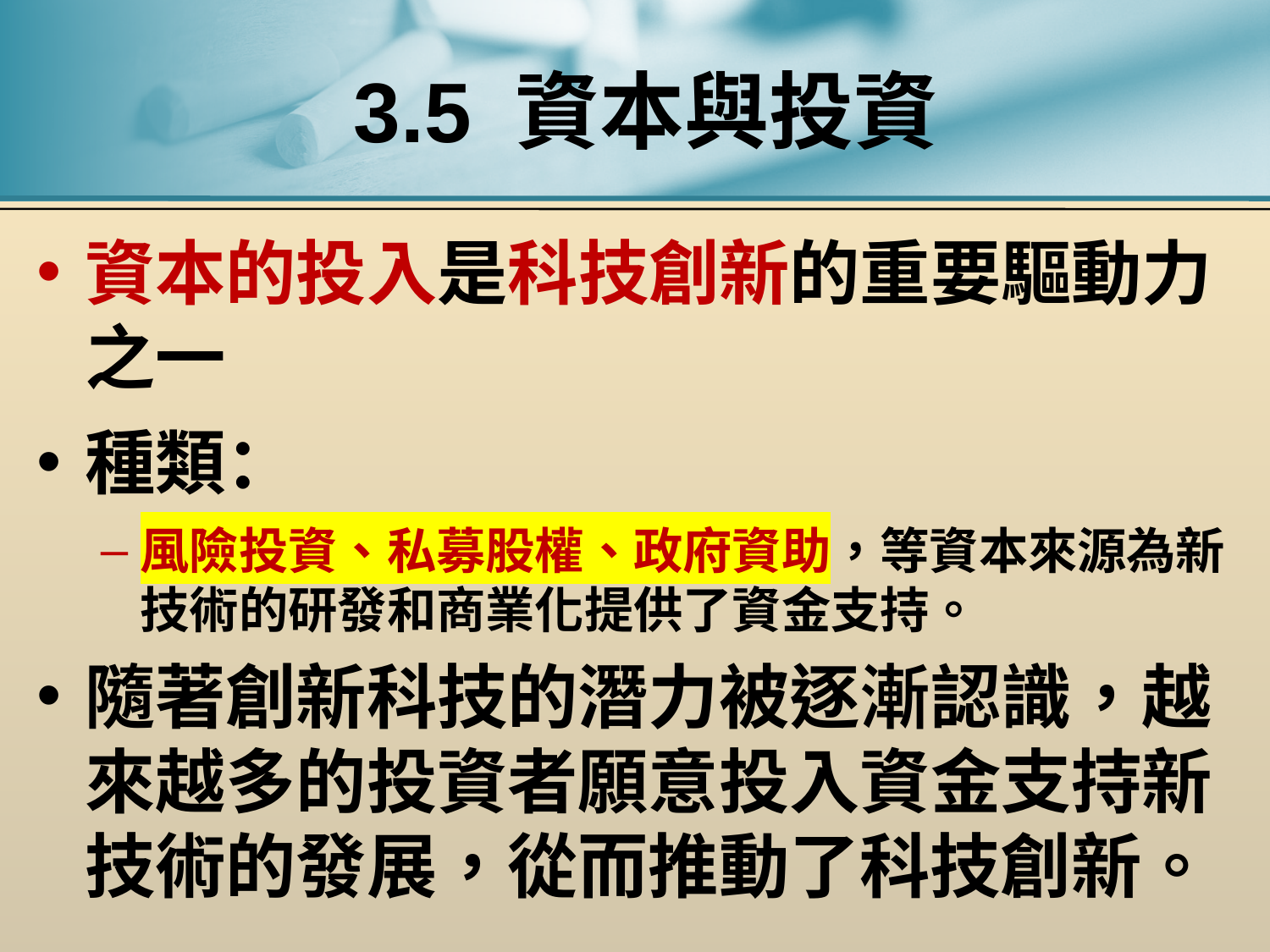

# 3.5 資本與投資
資本的投入是科技創新的重要驅動力之一
種類：
風險投資、私募股權、政府資助，等資本來源為新技術的研發和商業化提供了資金支持。
隨著創新科技的潛力被逐漸認識，越來越多的投資者願意投入資金支持新技術的發展，從而推動了科技創新。